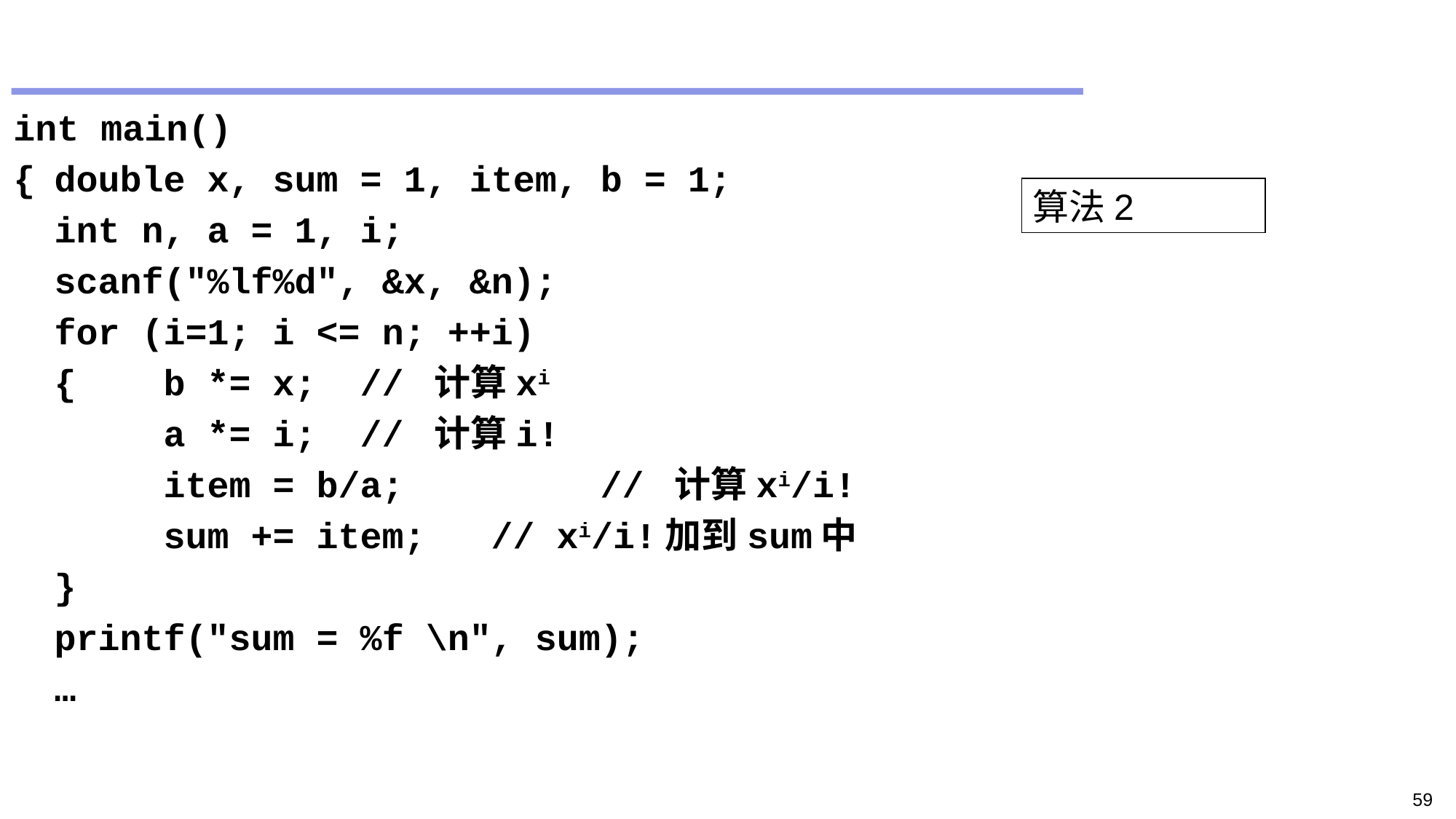

#
int main()
{	double x, sum = 1, item, b = 1;
	int n, a = 1, i;
	scanf("%lf%d", &x, &n);
	for (i=1; i <= n; ++i)
	{	b *= x;  // 计算xi
		a *= i;  // 计算i!
		item = b/a;		// 计算xi/i!
		sum += item;	// xi/i!加到sum中
	}
	printf("sum = %f \n", sum);
	…

算法2
59